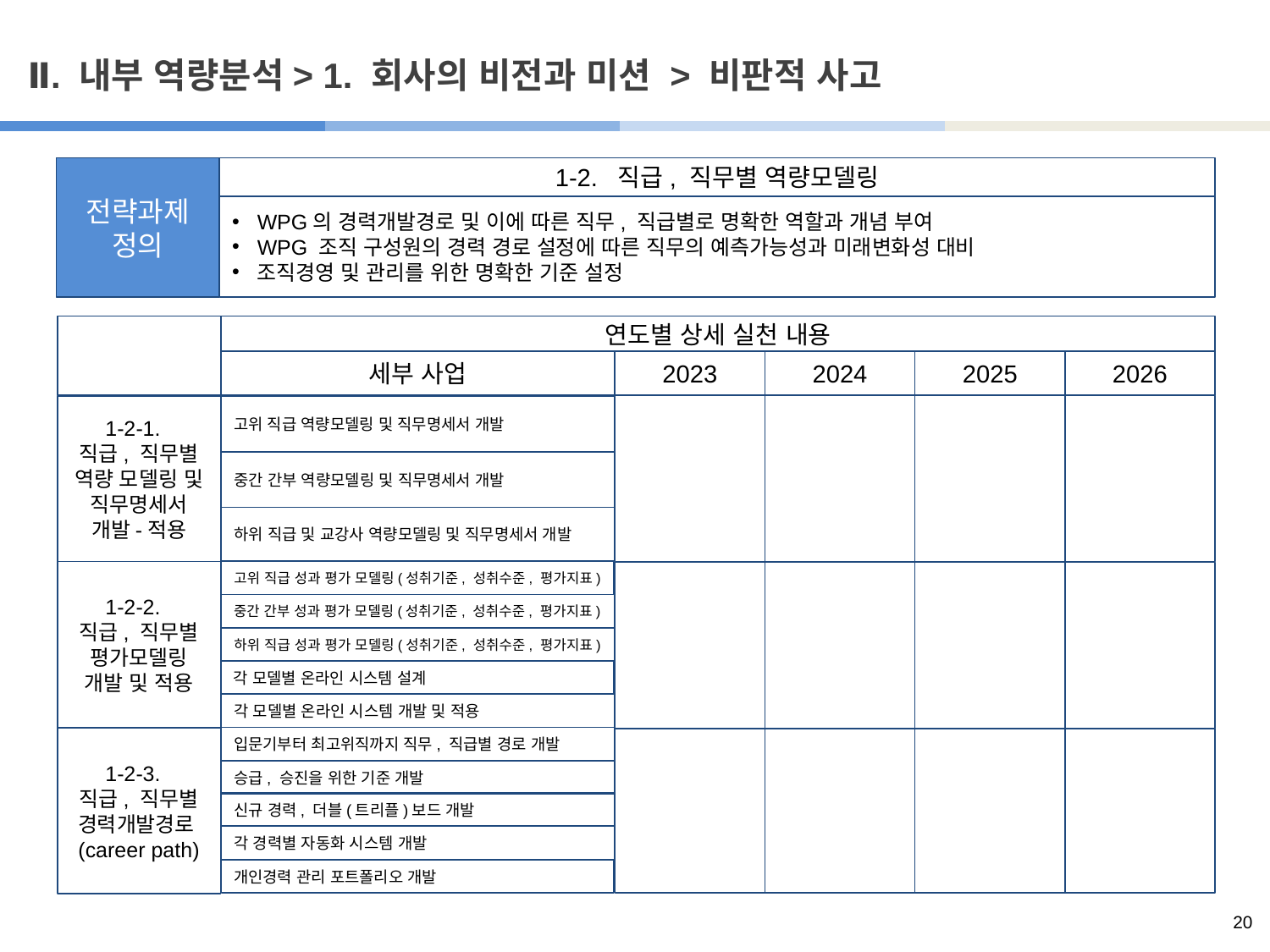

# Ⅱ. 내부 역량분석> 1. 회사의 비전과 미션 > 비판적 사고
1-2.  직급, 직무별 역량모델링
전략과제
정의
WPG의 경력개발경로 및 이에 따른 직무, 직급별로 명확한 역할과 개념 부여
WPG 조직 구성원의 경력 경로 설정에 따른 직무의 예측가능성과 미래변화성 대비
조직경영 및 관리를 위한 명확한 기준 설정

연도별 상세 실천 내용
세부 사업
2023
2024
2025
2026

1-2-1.
직급, 직무별 역량 모델링 및 직무명세서 개발-적용
고위 직급 역량모델링 및 직무명세서 개발
중간 간부 역량모델링 및 직무명세서 개발
하위 직급 및 교강사 역량모델링 및 직무명세서 개발
고위 직급 성과 평가 모델링(성취기준, 성취수준, 평가지표)
1-2-2.
직급, 직무별 평가모델링 개발 및 적용

중간 간부 성과 평가 모델링(성취기준, 성취수준, 평가지표)
하위 직급 성과 평가 모델링(성취기준, 성취수준, 평가지표)
각 모델별 온라인 시스템 설계
각 모델별 온라인 시스템 개발 및 적용
입문기부터 최고위직까지 직무, 직급별 경로 개발
1-2-3.
직급, 직무별 경력개발경로(career path)

승급, 승진을 위한 기준 개발
신규 경력, 더블(트리플)보드 개발
각 경력별 자동화 시스템 개발
개인경력 관리 포트폴리오 개발
20